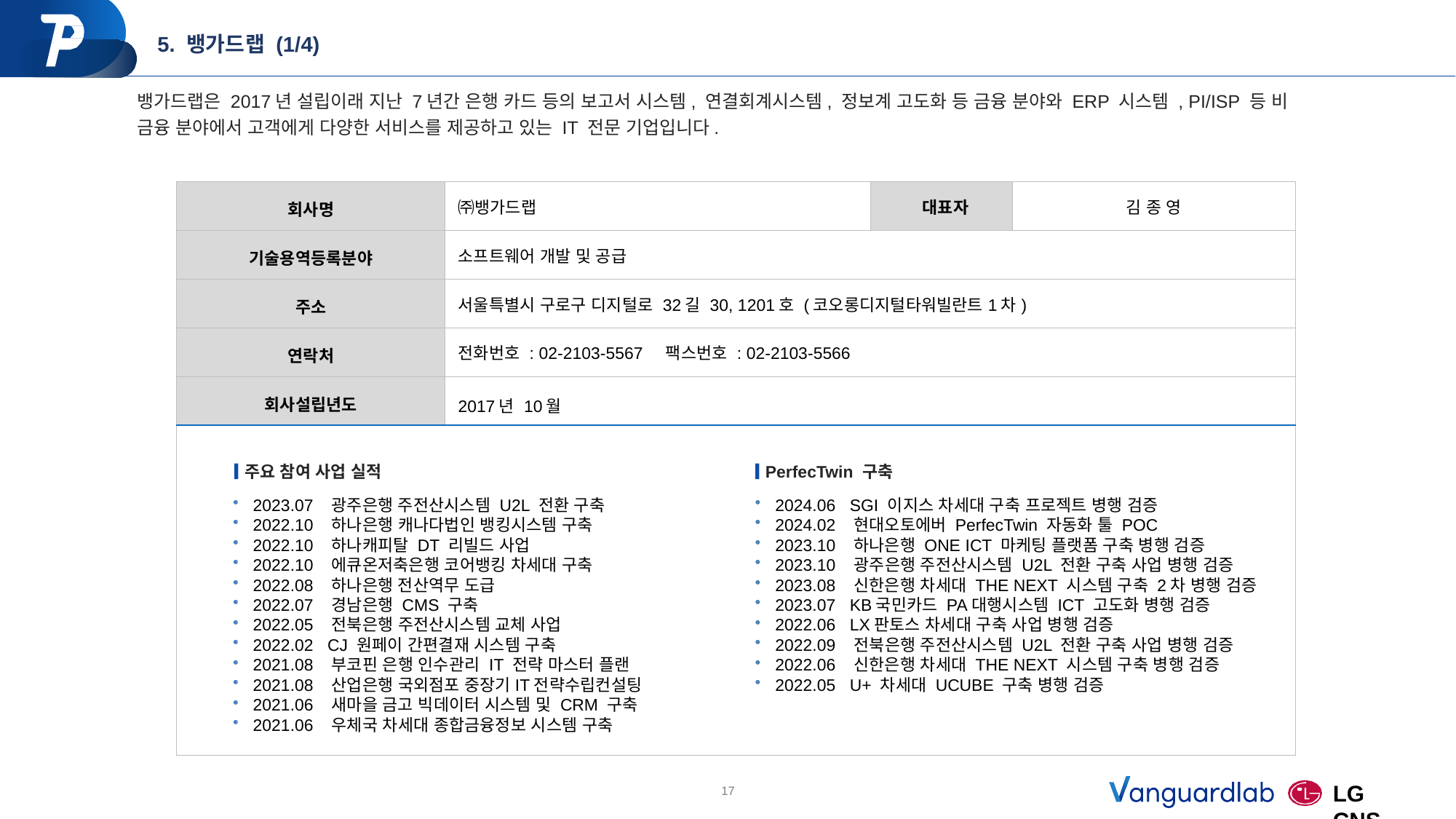

5. 뱅가드랩 (1/4)
1
뱅가드랩은 2017년 설립이래 지난 7년간 은행 카드 등의 보고서 시스템, 연결회계시스템, 정보계 고도화 등 금융 분야와 ERP 시스템 , PI/ISP 등 비 금융 분야에서 고객에게 다양한 서비스를 제공하고 있는 IT 전문 기업입니다.
| 회사명 | ㈜뱅가드랩 | 대표자 | 김 종 영 |
| --- | --- | --- | --- |
| 기술용역등록분야 | 소프트웨어 개발 및 공급 |  |  |
| 주소 | 서울특별시 구로구 디지털로 32길 30, 1201호 (코오롱디지털타워빌란트1차) |  |  |
| 연락처 | 전화번호 : 02-2103-5567 팩스번호 : 02-2103-5566 |  |  |
| 회사설립년도 | 2017년 10월 |  |  |
|  |  |  |  |
주요 참여 사업 실적

PerfecTwin 구축

   2023.07   광주은행 주전산시스템 U2L 전환 구축
   2022.10   하나은행 캐나다법인 뱅킹시스템 구축
   2022.10   하나캐피탈 DT 리빌드 사업
   2022.10   에큐온저축은행 코어뱅킹 차세대 구축
   2022.08   하나은행 전산역무 도급
   2022.07   경남은행 CMS 구축
   2022.05   전북은행 주전산시스템 교체 사업
   2022.02   CJ 원페이 간편결재 시스템 구축
   2021.08   부코핀 은행 인수관리 IT 전략 마스터 플랜
   2021.08   산업은행 국외점포 중장기IT전략수립컨설팅
   2021.06   새마을 금고 빅데이터 시스템 및 CRM 구축
   2021.06   우체국 차세대 종합금융정보 시스템 구축
   2024.06   SGI 이지스 차세대 구축 프로젝트 병행 검증
   2024.02   현대오토에버 PerfecTwin 자동화 툴 POC
   2023.10   하나은행 ONE ICT 마케팅 플랫폼 구축 병행 검증
   2023.10   광주은행 주전산시스템 U2L 전환 구축 사업 병행 검증
   2023.08   신한은행 차세대 THE NEXT 시스템 구축 2차 병행 검증
   2023.07   KB국민카드 PA대행시스템 ICT 고도화 병행 검증
   2022.06   LX판토스 차세대 구축 사업 병행 검증
   2022.09   전북은행 주전산시스템 U2L 전환 구축 사업 병행 검증
   2022.06   신한은행 차세대 THE NEXT 시스템 구축 병행 검증
   2022.05   U+ 차세대 UCUBE 구축 병행 검증